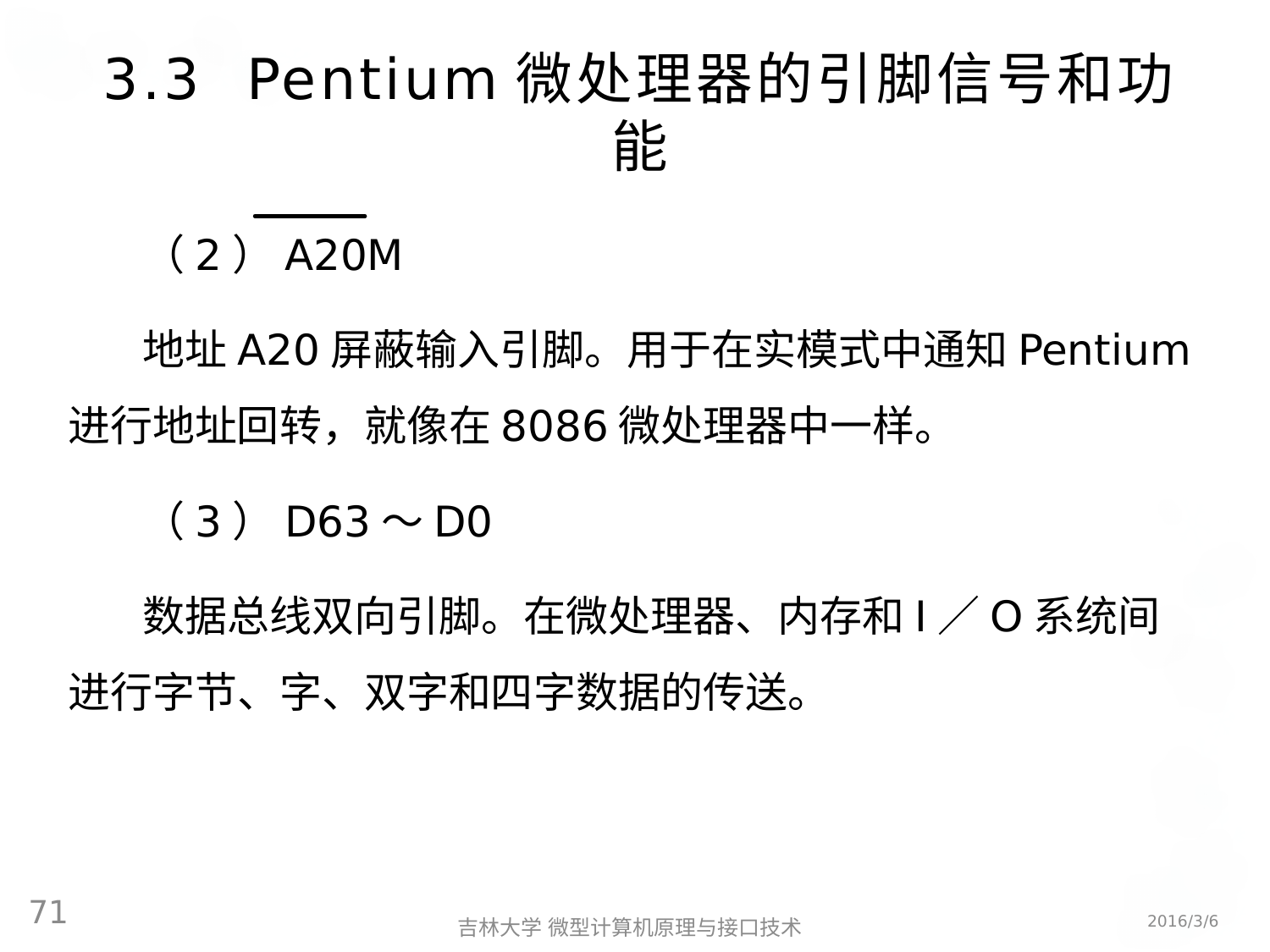

# 3.3  Pentium微处理器的引脚信号和功能
（2）A20M
地址A20屏蔽输入引脚。用于在实模式中通知Pentium进行地址回转，就像在8086微处理器中一样。
（3）D63～D0
数据总线双向引脚。在微处理器、内存和I／O系统间进行字节、字、双字和四字数据的传送。

71
2016/3/6
吉林大学 微型计算机原理与接口技术